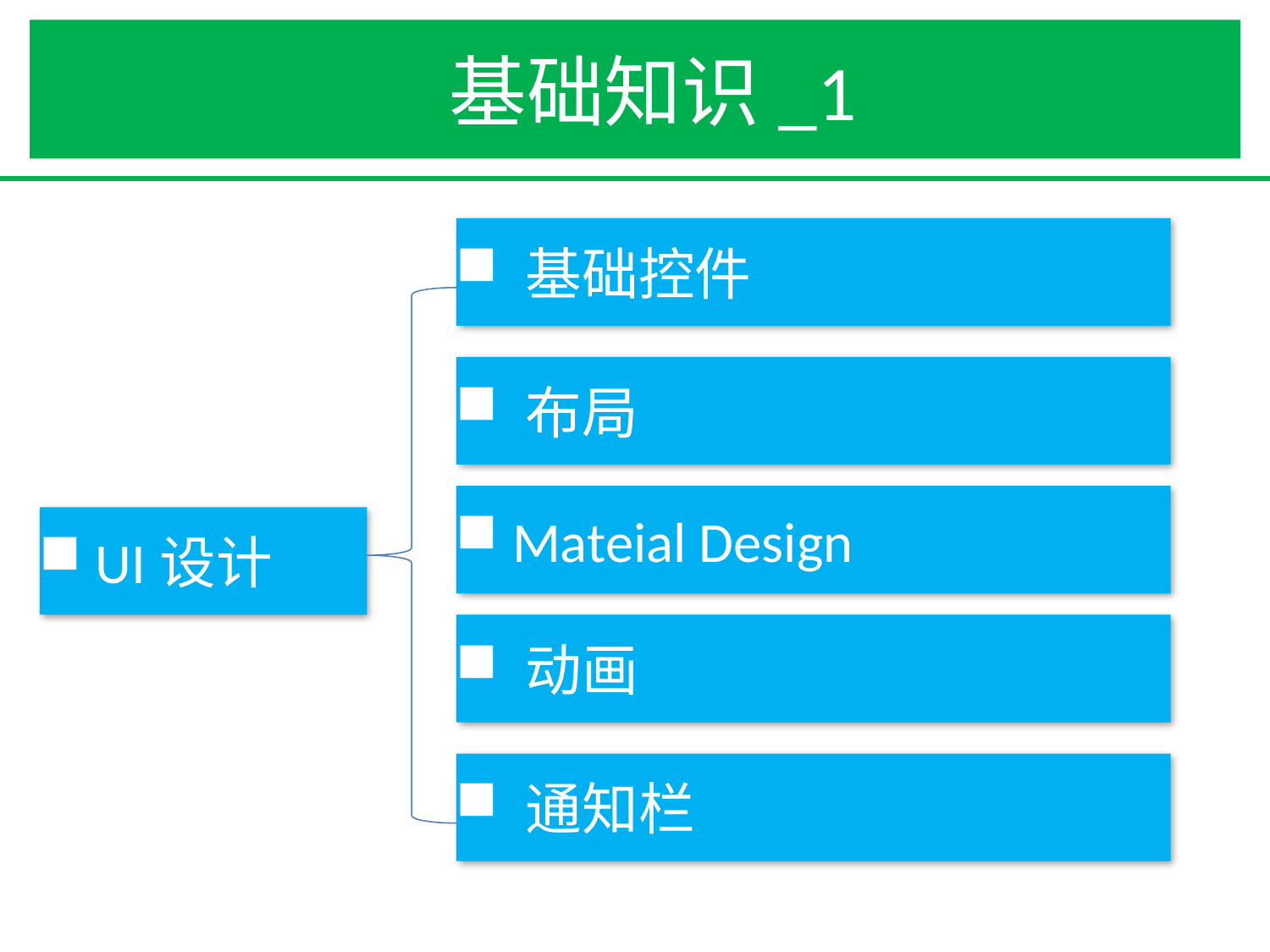

# 基础知识_1
 基础控件

 布局
 Mateial Design
 UI设计
 动画
 通知栏